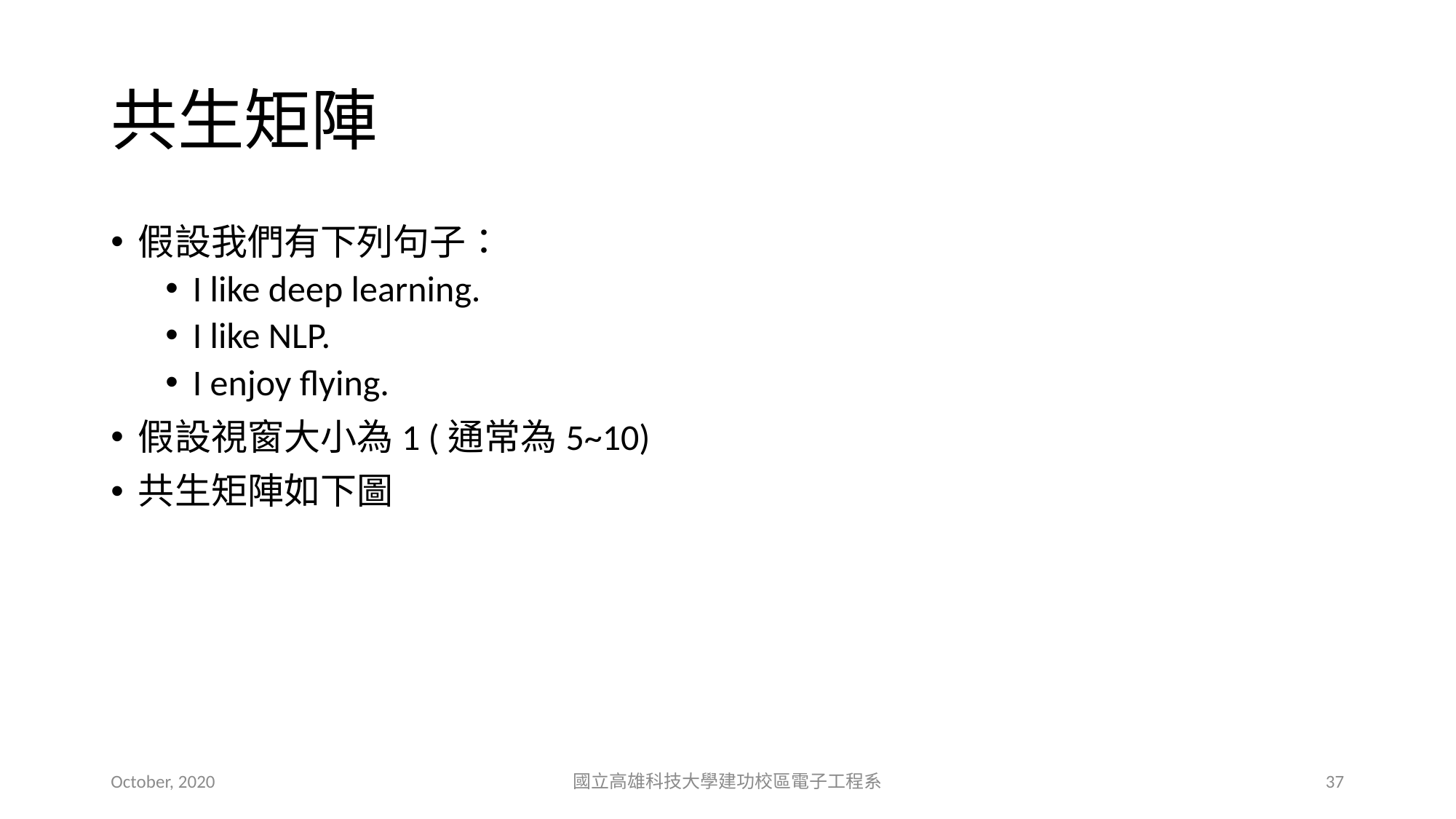

# 共生矩陣
假設我們有下列句子：
I like deep learning.
I like NLP.
I enjoy flying.
假設視窗大小為1 (通常為5~10)
共生矩陣如下圖
October, 2020
國立高雄科技大學建功校區電子工程系
37